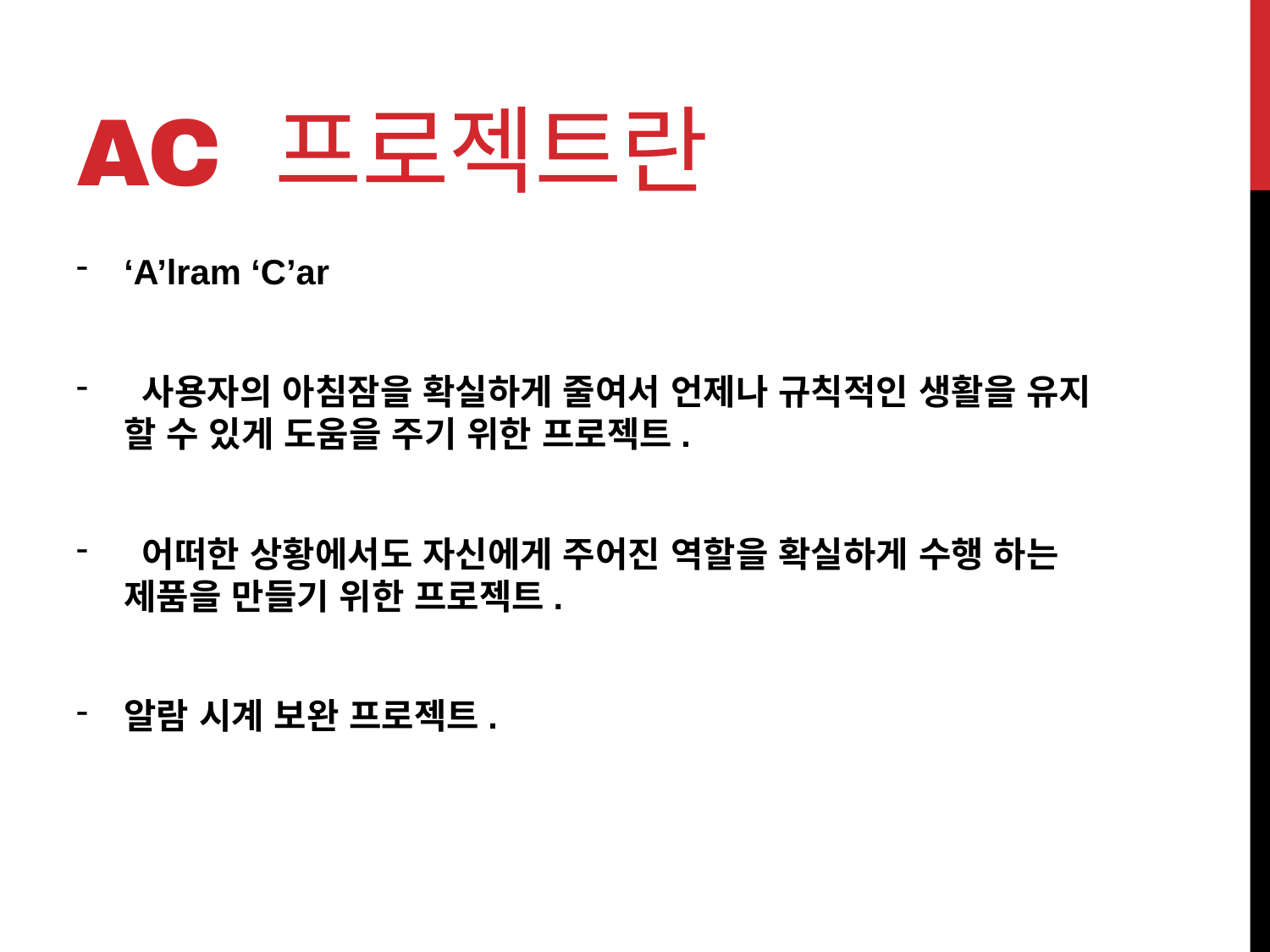

# AC 프로젝트란
‘A’lram ‘C’ar

 사용자의 아침잠을 확실하게 줄여서 언제나 규칙적인 생활을 유지 할 수 있게 도움을 주기 위한 프로젝트.

 어떠한 상황에서도 자신에게 주어진 역할을 확실하게 수행 하는 제품을 만들기 위한 프로젝트.

알람 시계 보완 프로젝트.